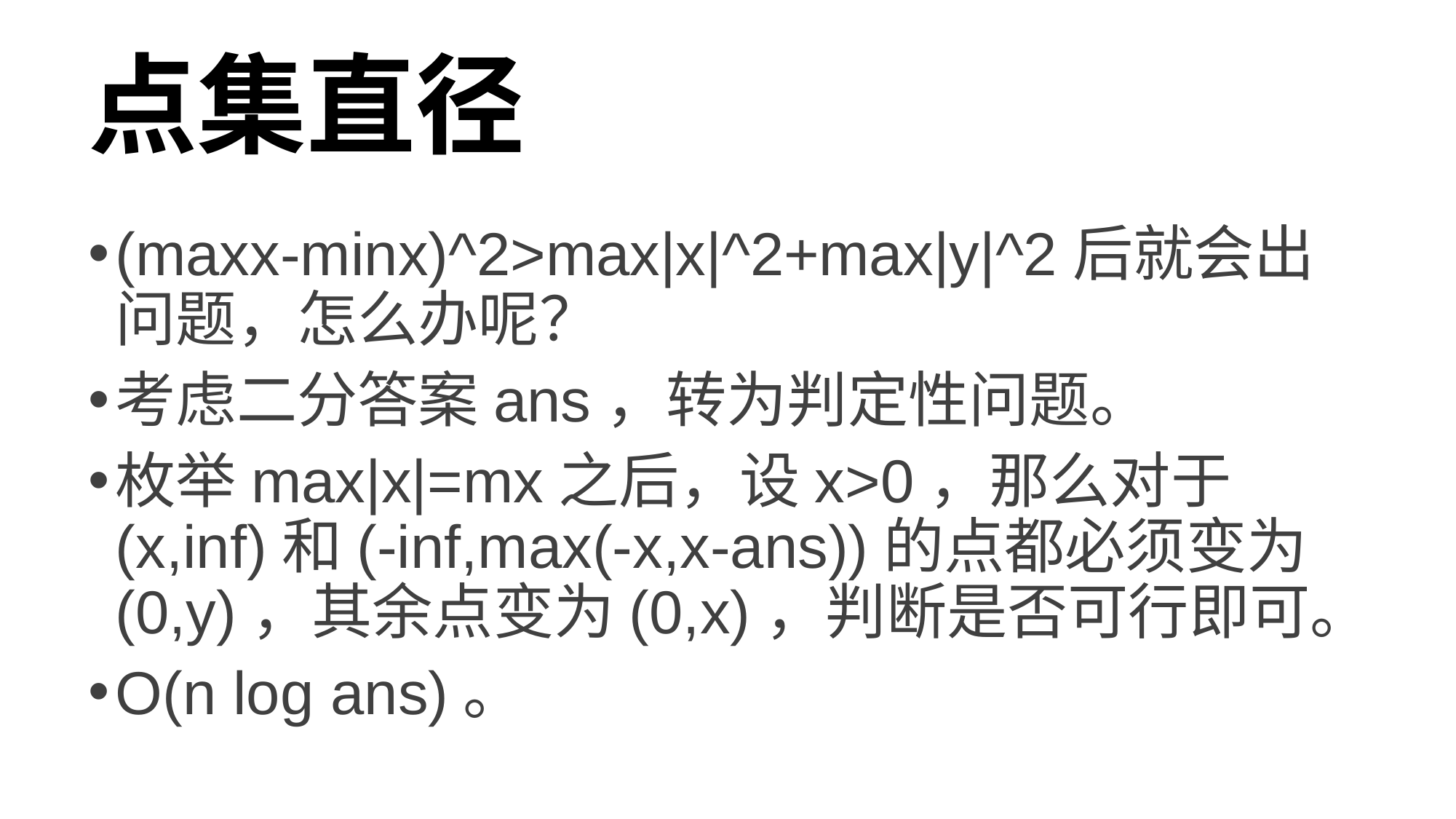

# 点集直径
(maxx-minx)^2>max|x|^2+max|y|^2后就会出问题，怎么办呢？
考虑二分答案ans，转为判定性问题。
枚举max|x|=mx之后，设x>0，那么对于(x,inf)和(-inf,max(-x,x-ans))的点都必须变为(0,y)，其余点变为(0,x)，判断是否可行即可。
O(n log ans)。